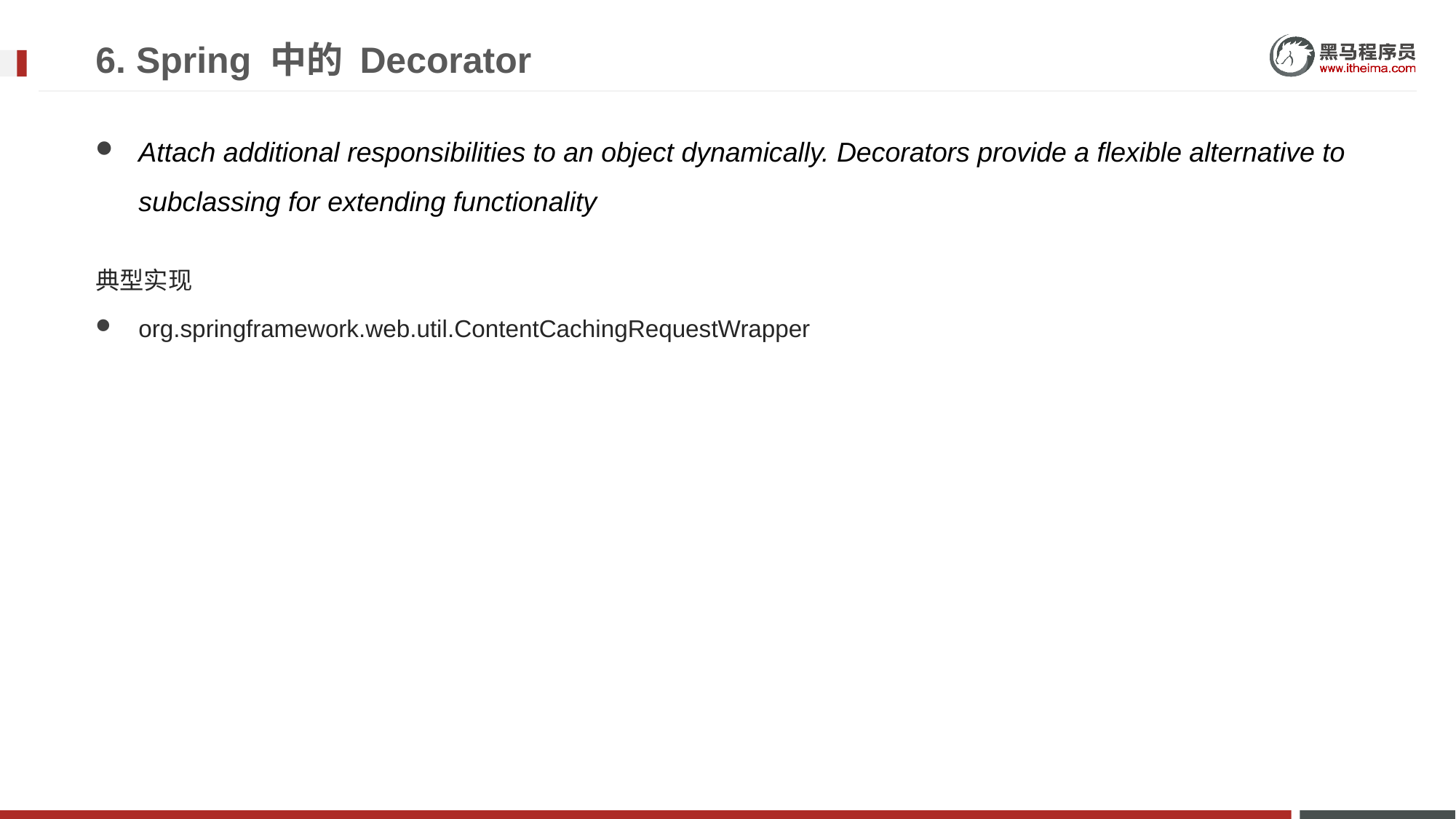

# 6. Spring 中的 Decorator
Attach additional responsibilities to an object dynamically. Decorators provide a flexible alternative to subclassing for extending functionality
典型实现
org.springframework.web.util.ContentCachingRequestWrapper